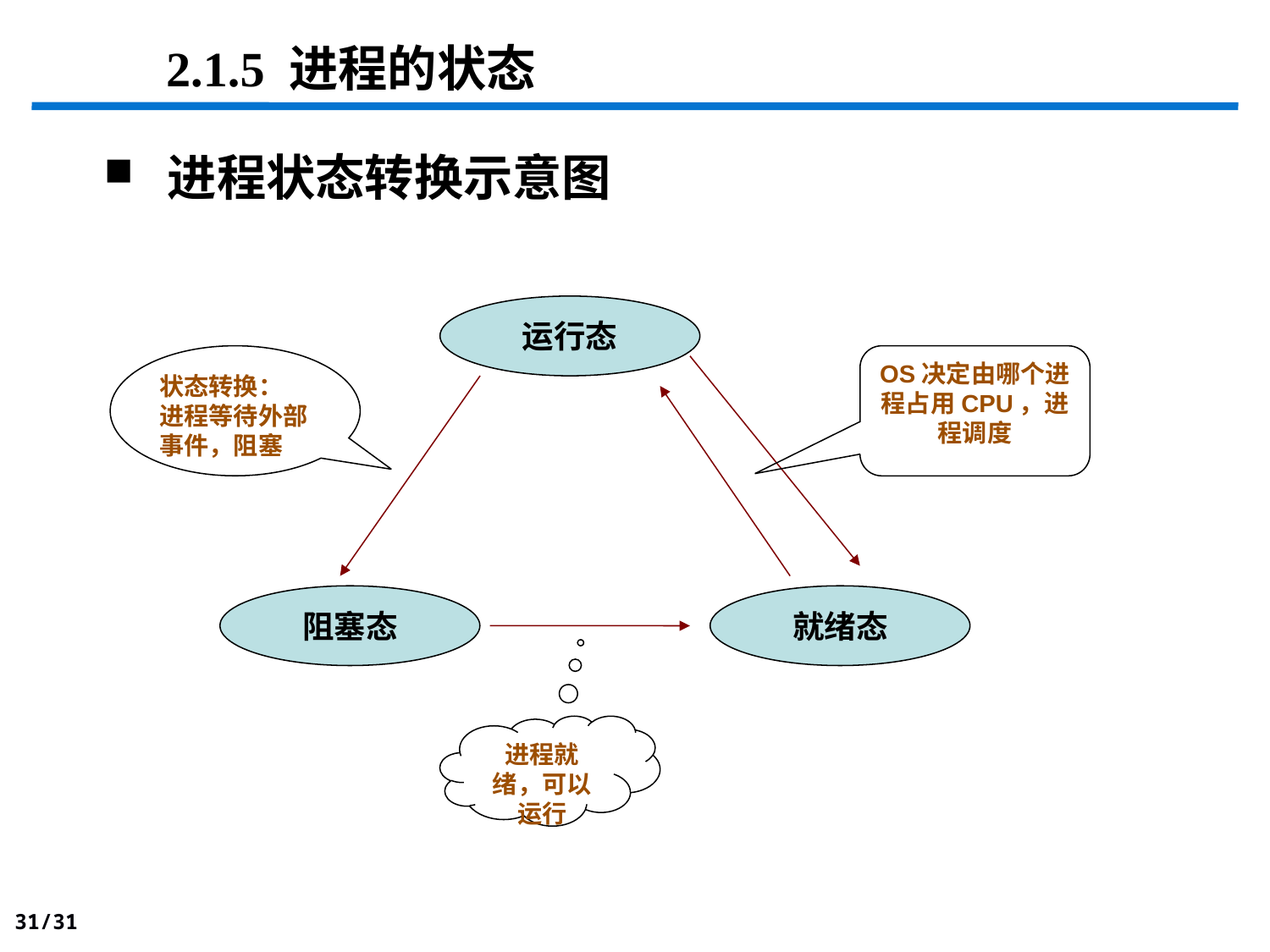

2.1.5 进程的状态
进程状态
进程状态转换示意图
运行态
状态转换：
进程等待外部事件，阻塞

OS决定由哪个进程占用CPU，进程调度

阻塞态
就绪态

进程就绪，可以运行